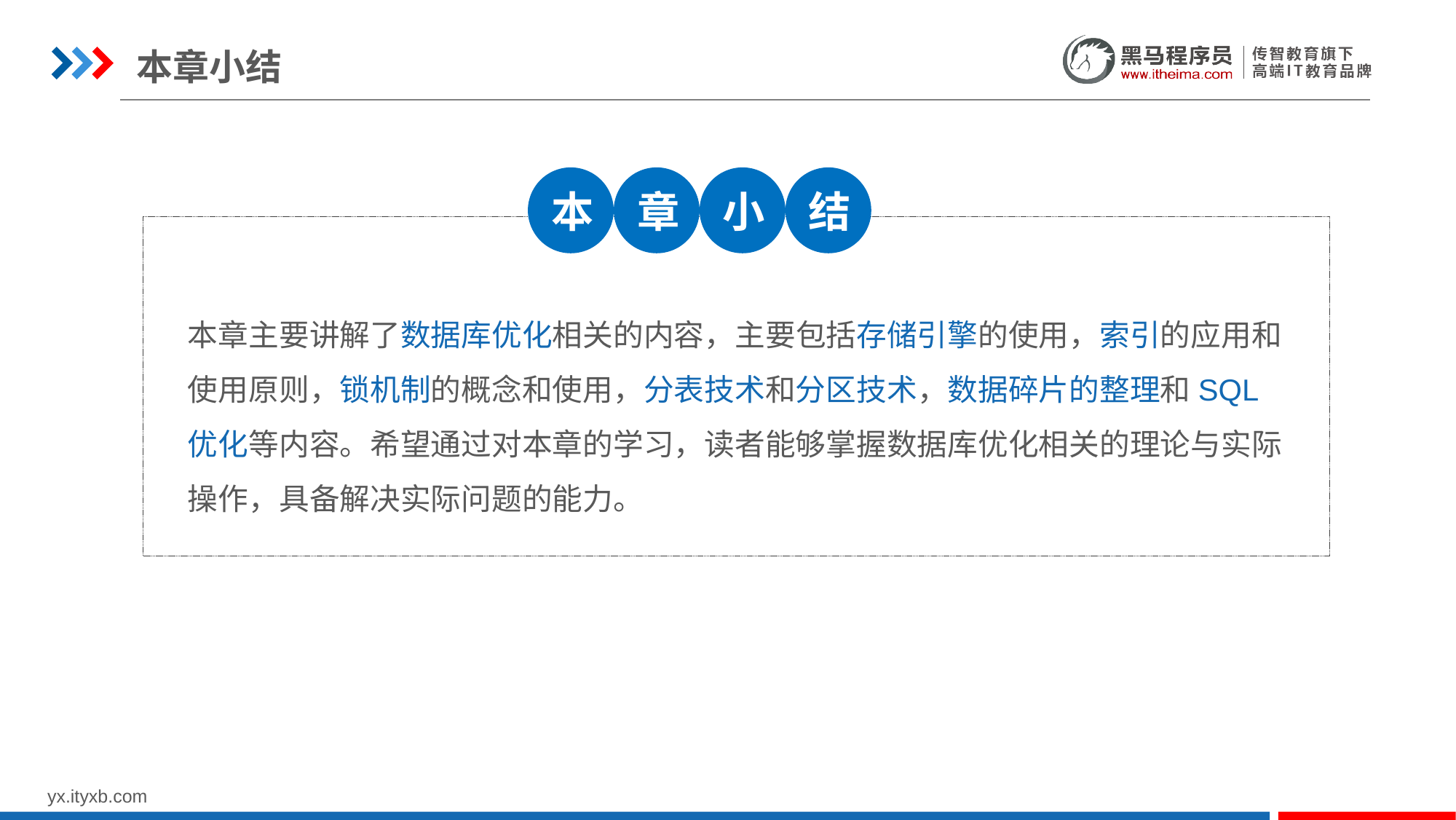

本章小结
本
章
小
结

本章主要讲解了数据库优化相关的内容，主要包括存储引擎的使用，索引的应用和使用原则，锁机制的概念和使用，分表技术和分区技术，数据碎片的整理和SQL优化等内容。希望通过对本章的学习，读者能够掌握数据库优化相关的理论与实际操作，具备解决实际问题的能力。